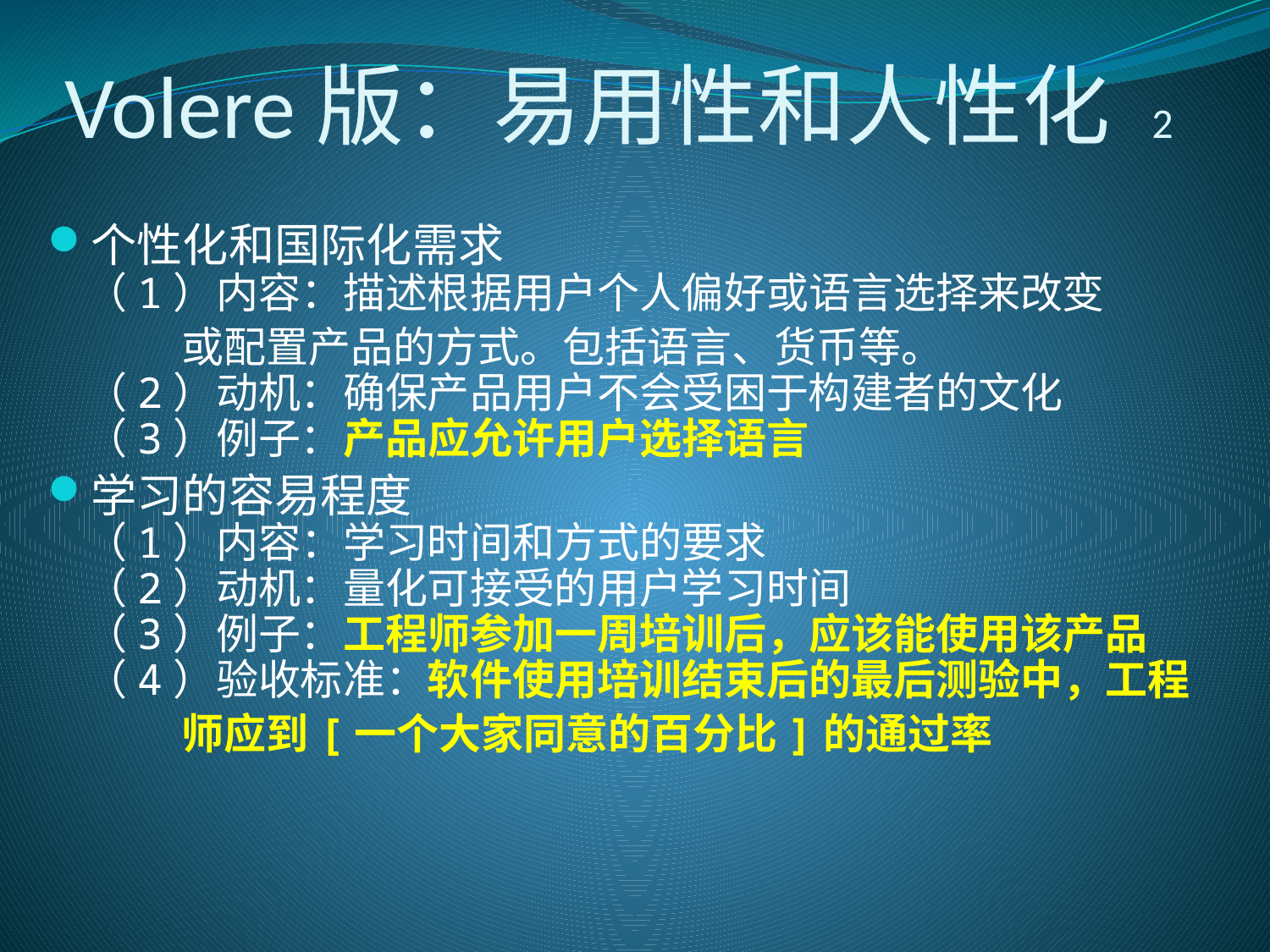

# Volere版：易用性和人性化 2
个性化和国际化需求
（1）内容：描述根据用户个人偏好或语言选择来改变
             或配置产品的方式。包括语言、货币等。
（2）动机：确保产品用户不会受困于构建者的文化
（3）例子：产品应允许用户选择语言
学习的容易程度
（1）内容：学习时间和方式的要求
（2）动机：量化可接受的用户学习时间
（3）例子：工程师参加一周培训后，应该能使用该产品
（4）验收标准：软件使用培训结束后的最后测验中，工程
             师应到[一个大家同意的百分比]的通过率